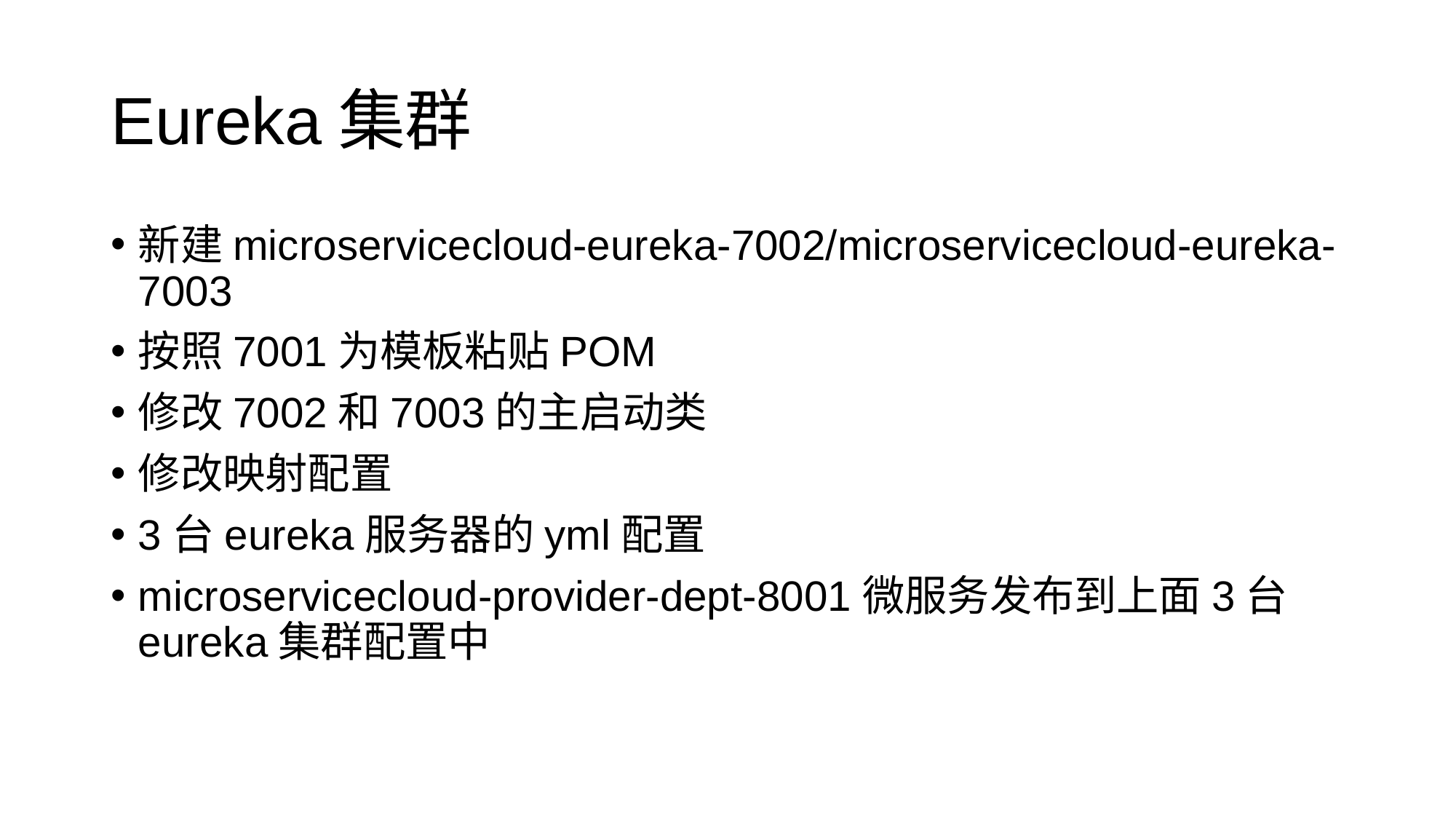

# Eureka集群
新建microservicecloud-eureka-7002/microservicecloud-eureka-7003
按照7001为模板粘贴POM
修改7002和7003的主启动类
修改映射配置
3台eureka服务器的yml配置
microservicecloud-provider-dept-8001微服务发布到上面3台eureka集群配置中